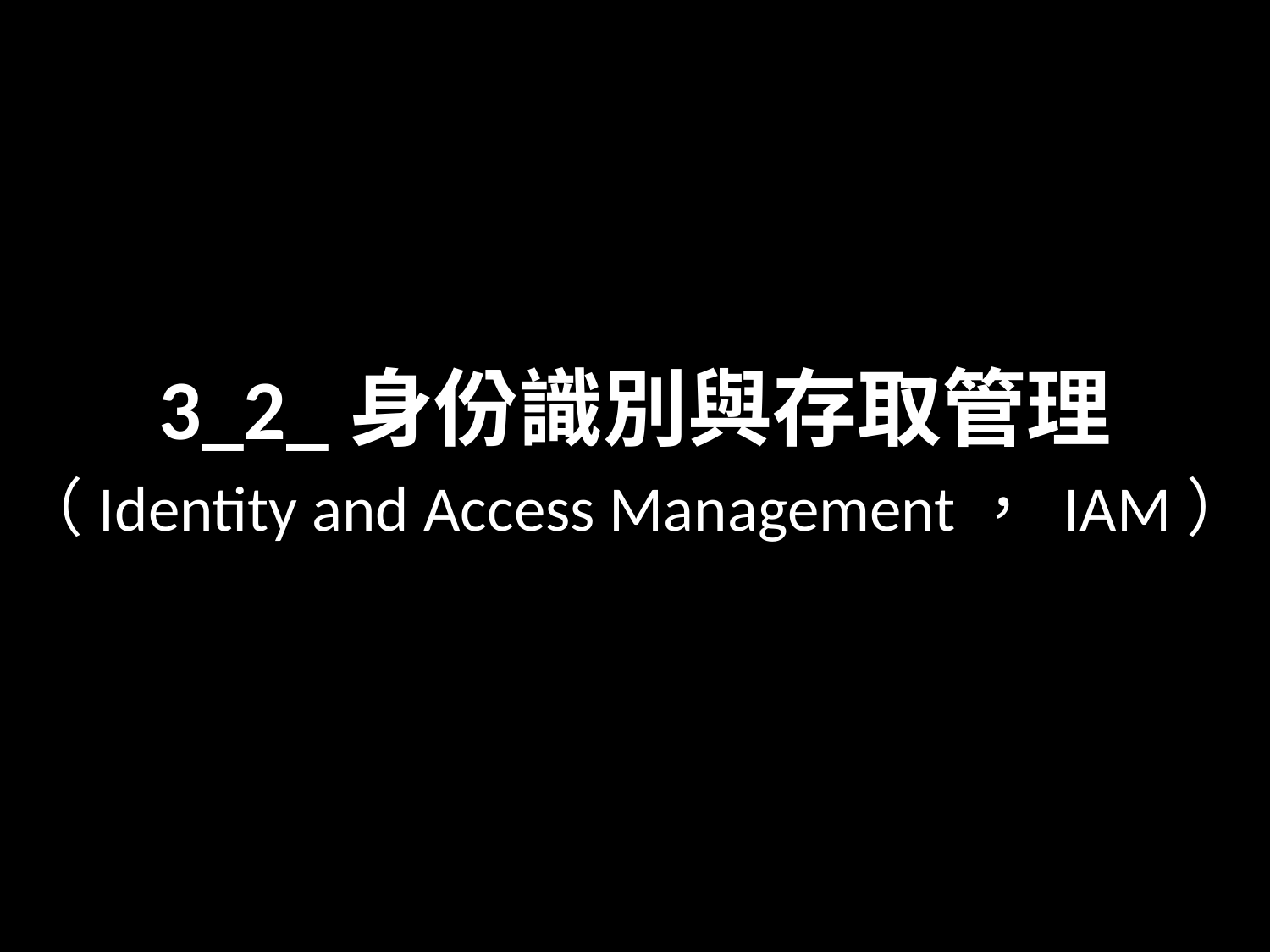

3_2_身份識別與存取管理
（Identity and Access Management， IAM）
42